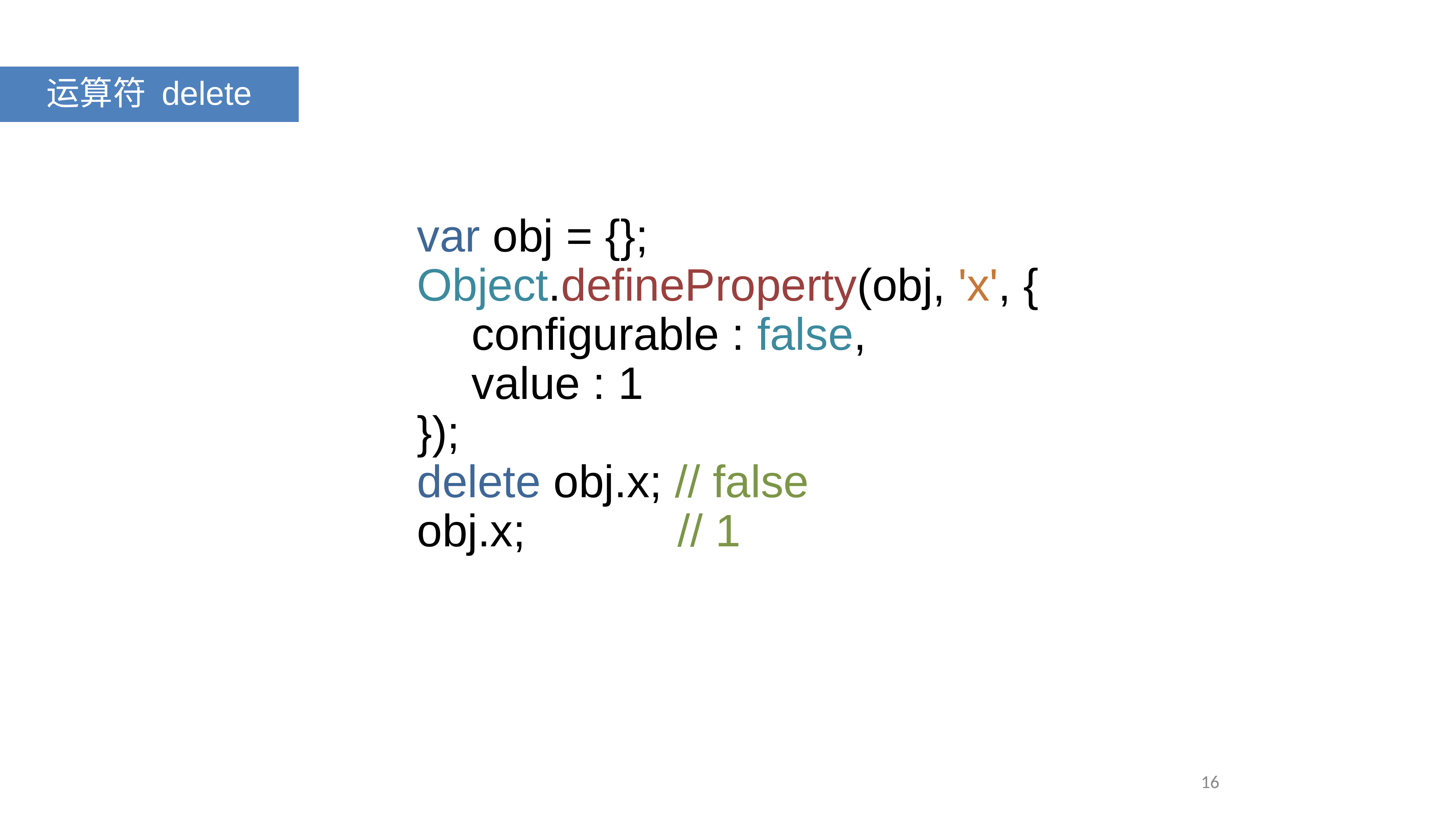

运算符 delete
var obj = {};
Object.defineProperty(obj, 'x', {
	configurable : false,
	value : 1
});
delete obj.x; // false
obj.x;            // 1
16